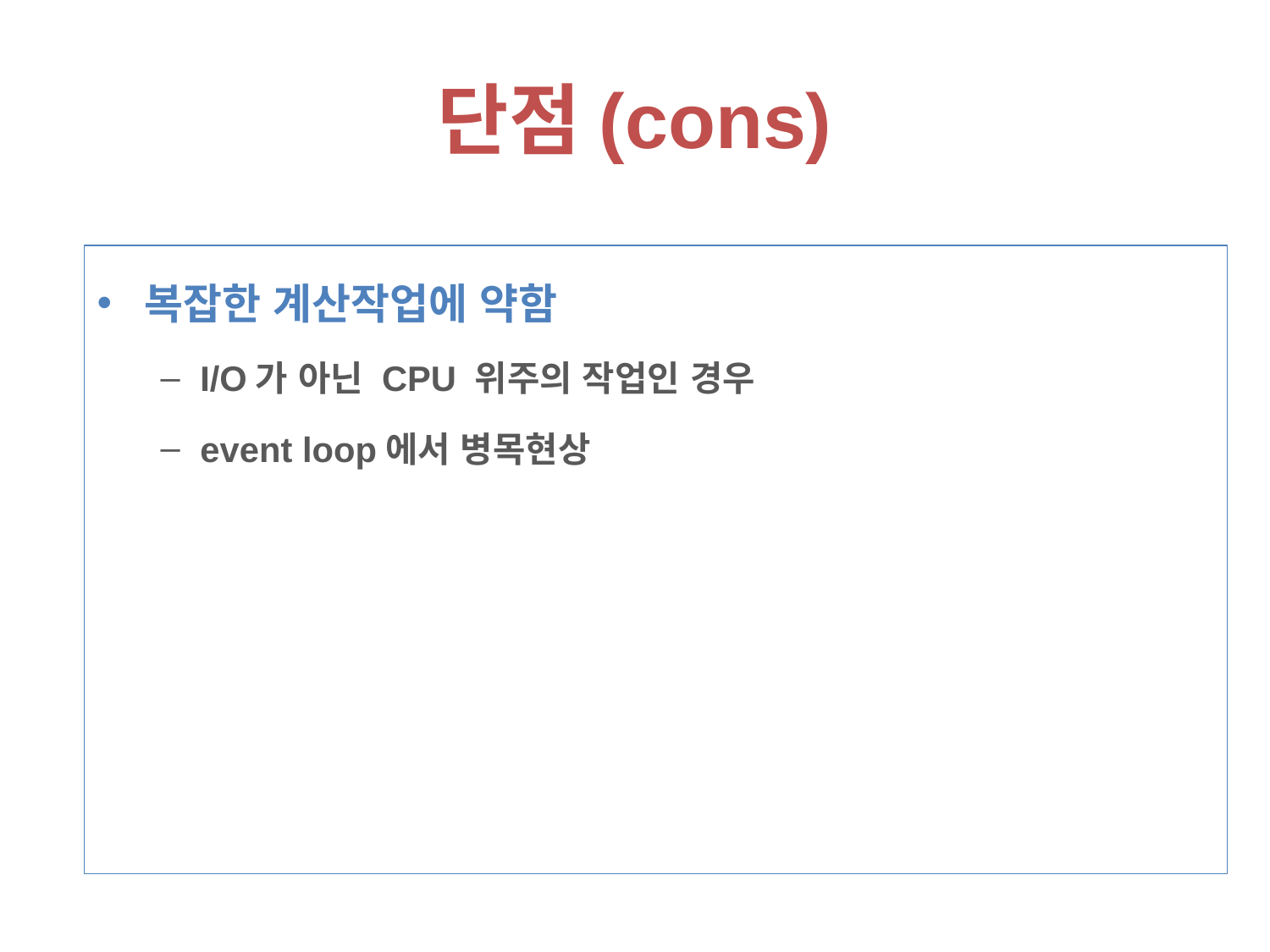

단점(cons)
복잡한 계산작업에 약함
I/O가 아닌 CPU 위주의 작업인 경우
event loop에서 병목현상